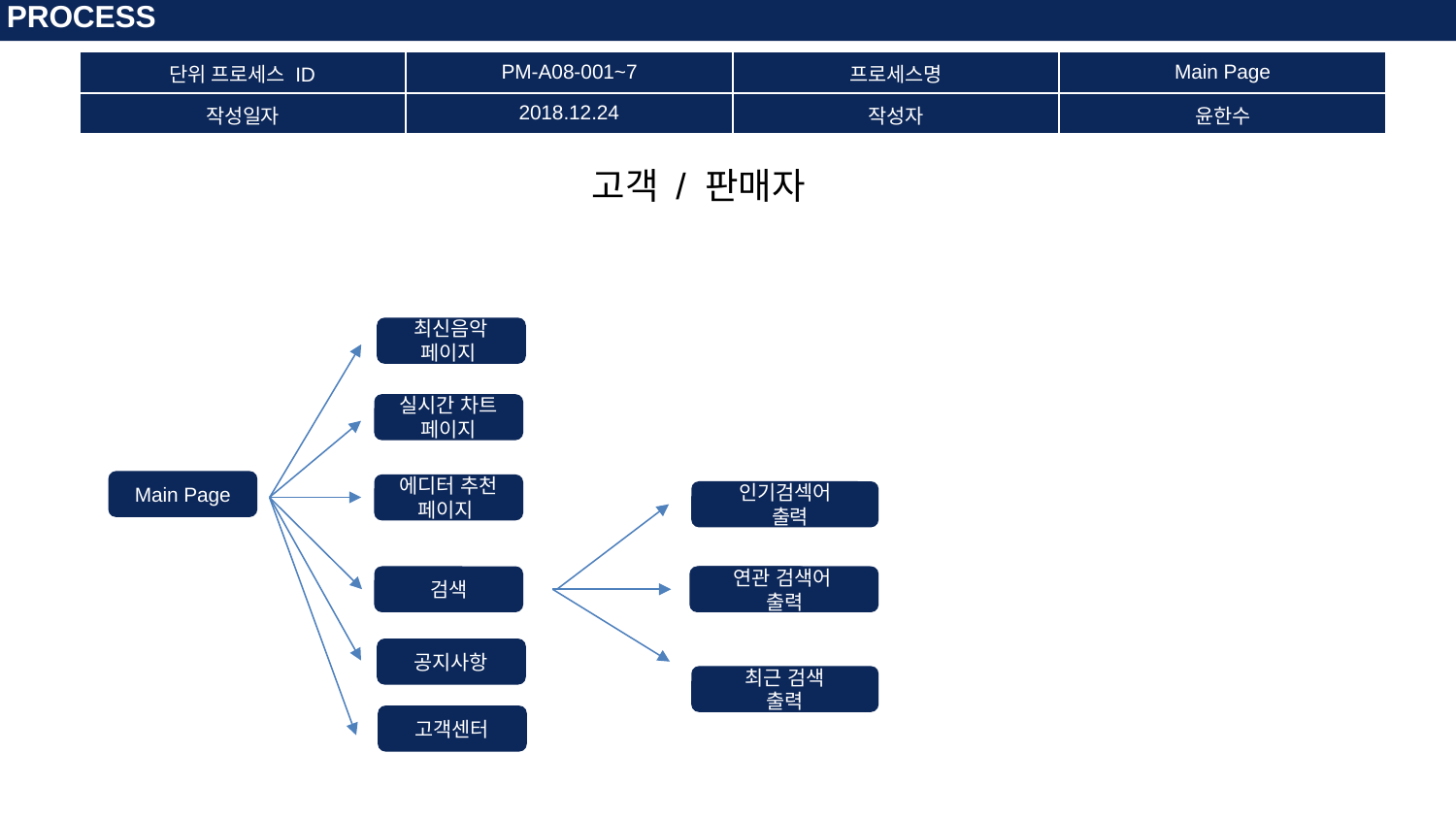

PROCESS
PROCESS
| 단위 프로세스 ID | PM-A08-001~7 | 프로세스명 | Main Page |
| --- | --- | --- | --- |
| 작성일자 | 2018.12.24 | 작성자 | 윤한수 |
고객 / 판매자
최신음악 페이지
실시간 차트 페이지
Main Page
에디터 추천 페이지
인기검섹어
 출력
연관 검색어
연관 검색어
출력
검색
공지사항
최근 검색
출력
고객센터